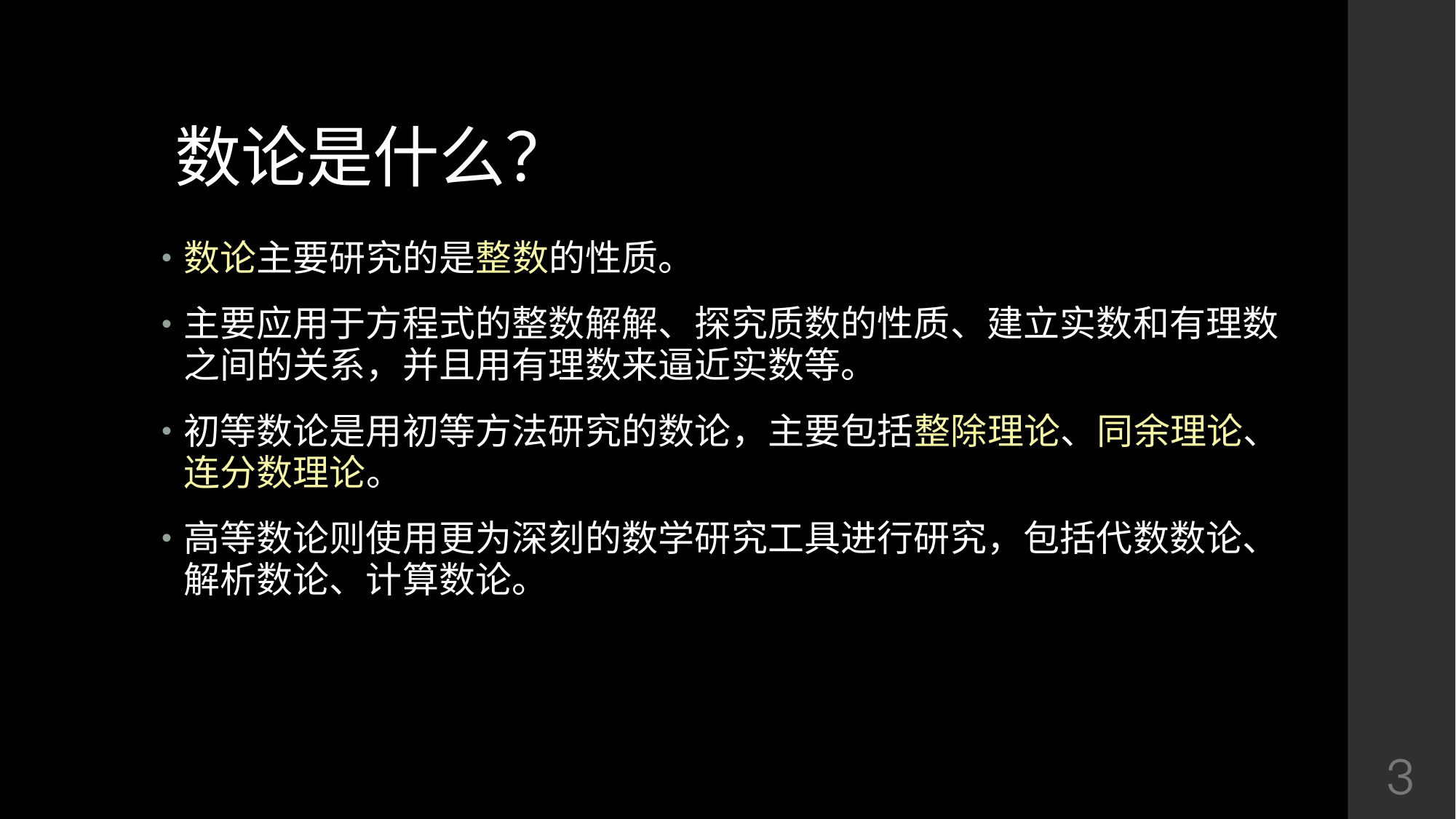

# 数论是什么？
数论主要研究的是整数的性质。
主要应用于方程式的整数解解、探究质数的性质、建立实数和有理数之间的关系，并且用有理数来逼近实数等。
初等数论是用初等方法研究的数论，主要包括整除理论、同余理论、连分数理论。
高等数论则使用更为深刻的数学研究工具进行研究，包括代数数论、解析数论、计算数论。

3